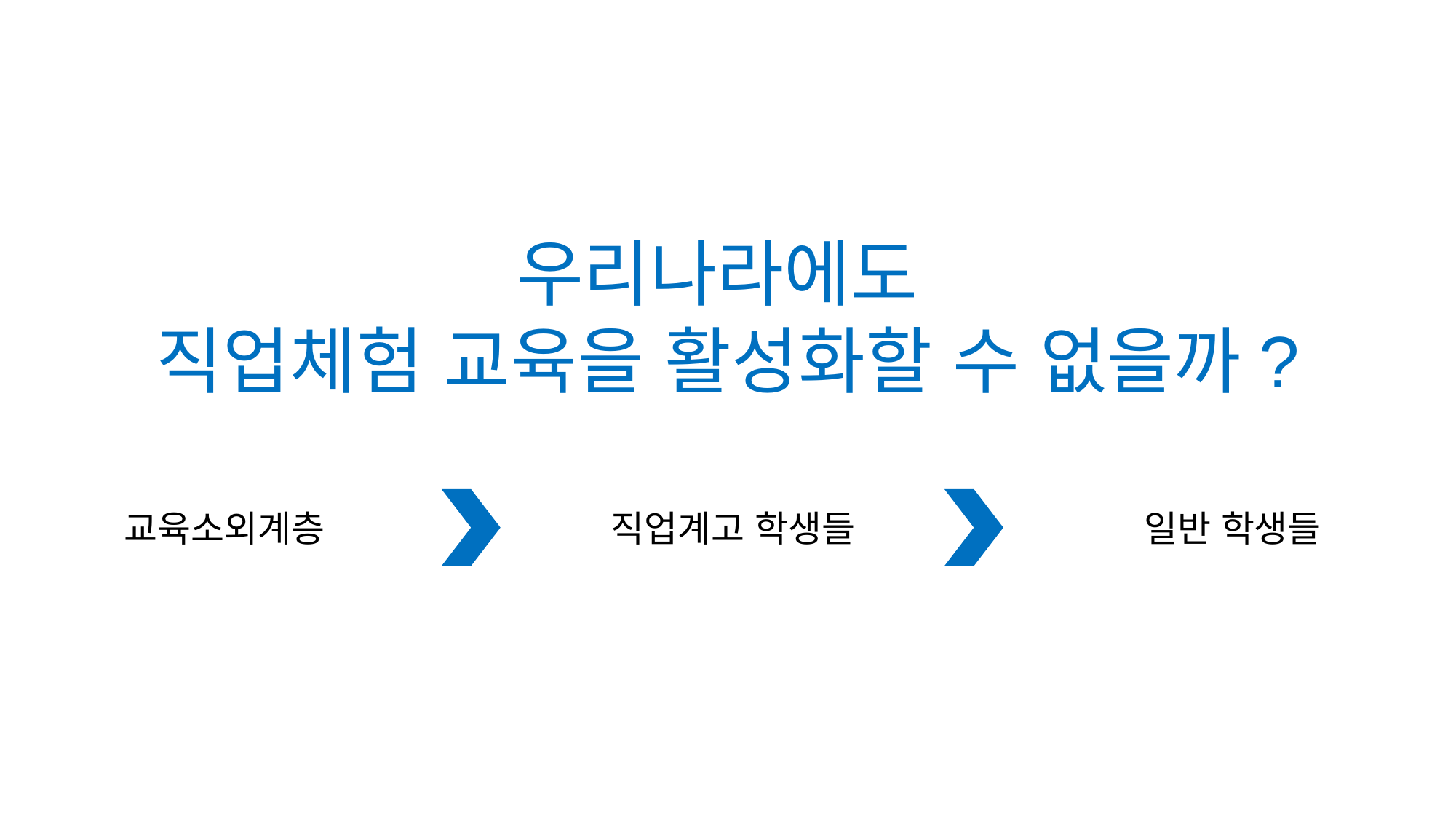

우리나라에도
직업체험 교육을 활성화할 수 없을까?

일반 학생들
직업계고 학생들
교육소외계층